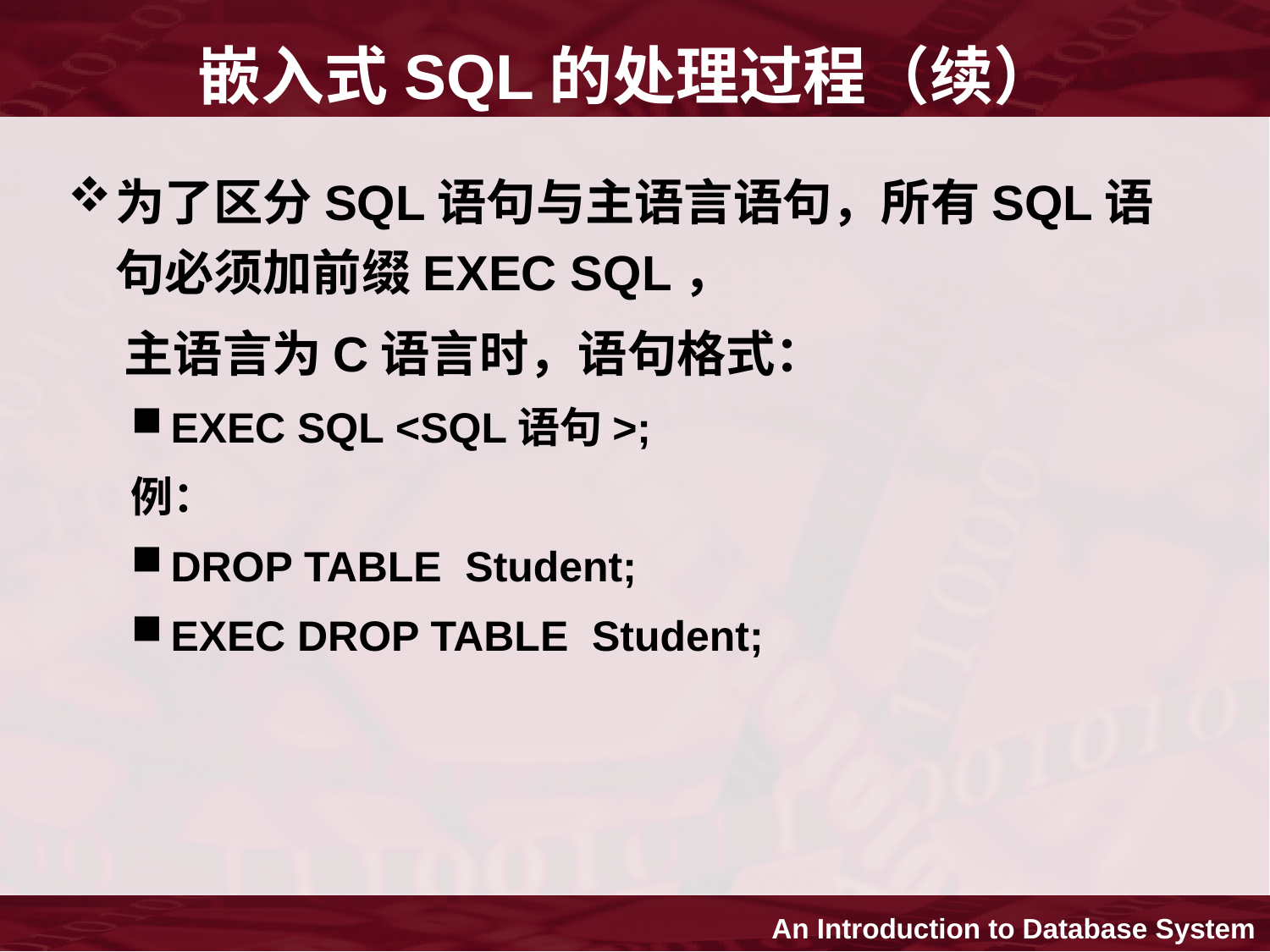

# 嵌入式SQL的处理过程（续）
为了区分SQL语句与主语言语句，所有SQL语句必须加前缀EXEC SQL，
    主语言为C语言时，语句格式：
EXEC SQL <SQL语句>;
例：
DROP TABLE  Student;
EXEC DROP TABLE  Student;